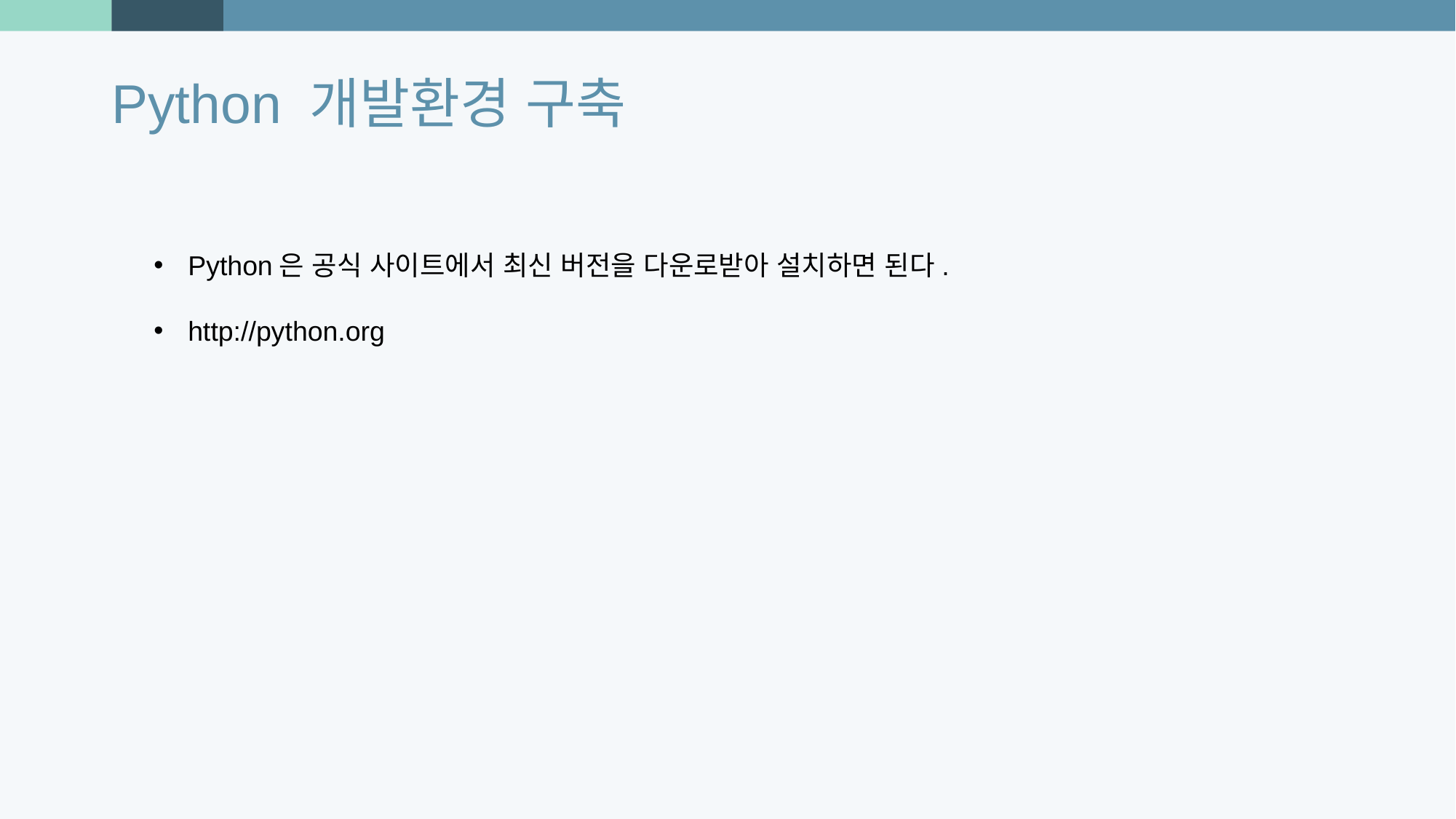

Python 개발환경 구축
Python은 공식 사이트에서 최신 버전을 다운로받아 설치하면 된다.
http://python.org
Photo by Joel Filipe on Unsplash